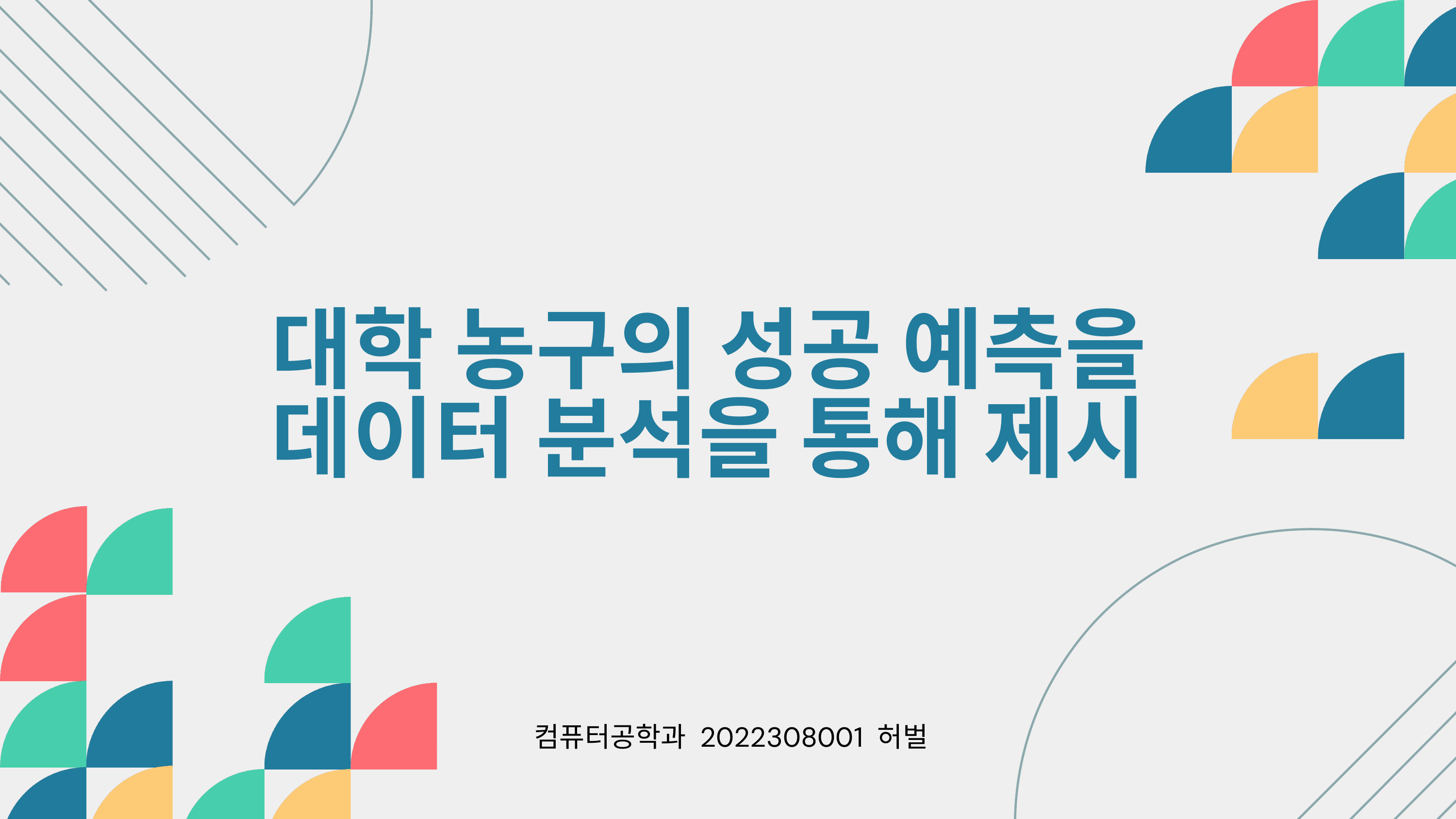

대학 농구의 성공 예측을 데이터 분석을 통해 제시

컴퓨터공학과 2022308001 허벌